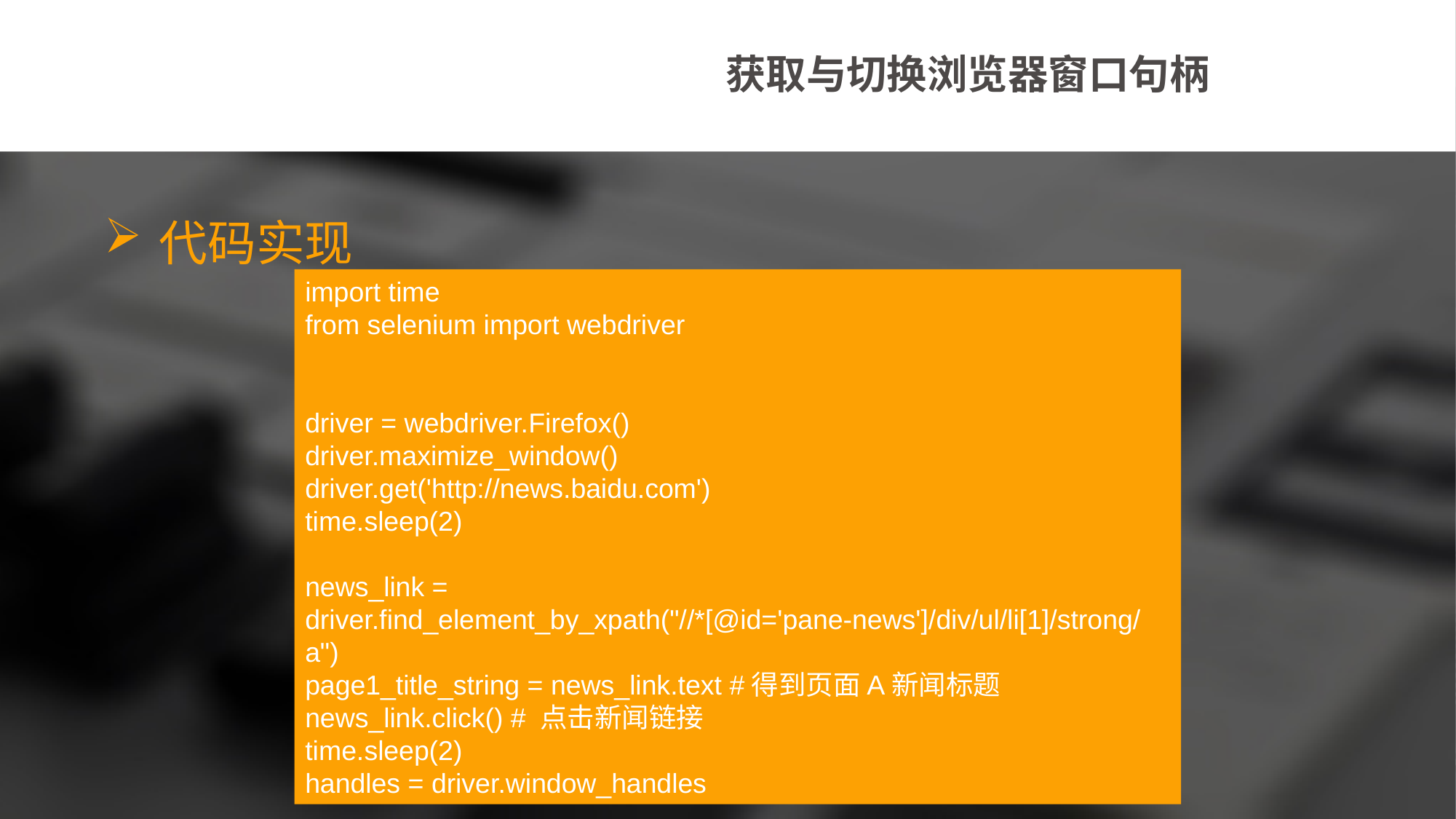

获取与切换浏览器窗口句柄
代码实现
import time
from selenium import webdriver

driver = webdriver.Firefox()
driver.maximize_window()
driver.get('http://news.baidu.com')
time.sleep(2)

news_link = driver.find_element_by_xpath("//*[@id='pane-news']/div/ul/li[1]/strong/a")
page1_title_string = news_link.text #得到页面A新闻标题
news_link.click() # 点击新闻链接
time.sleep(2)
handles = driver.window_handles